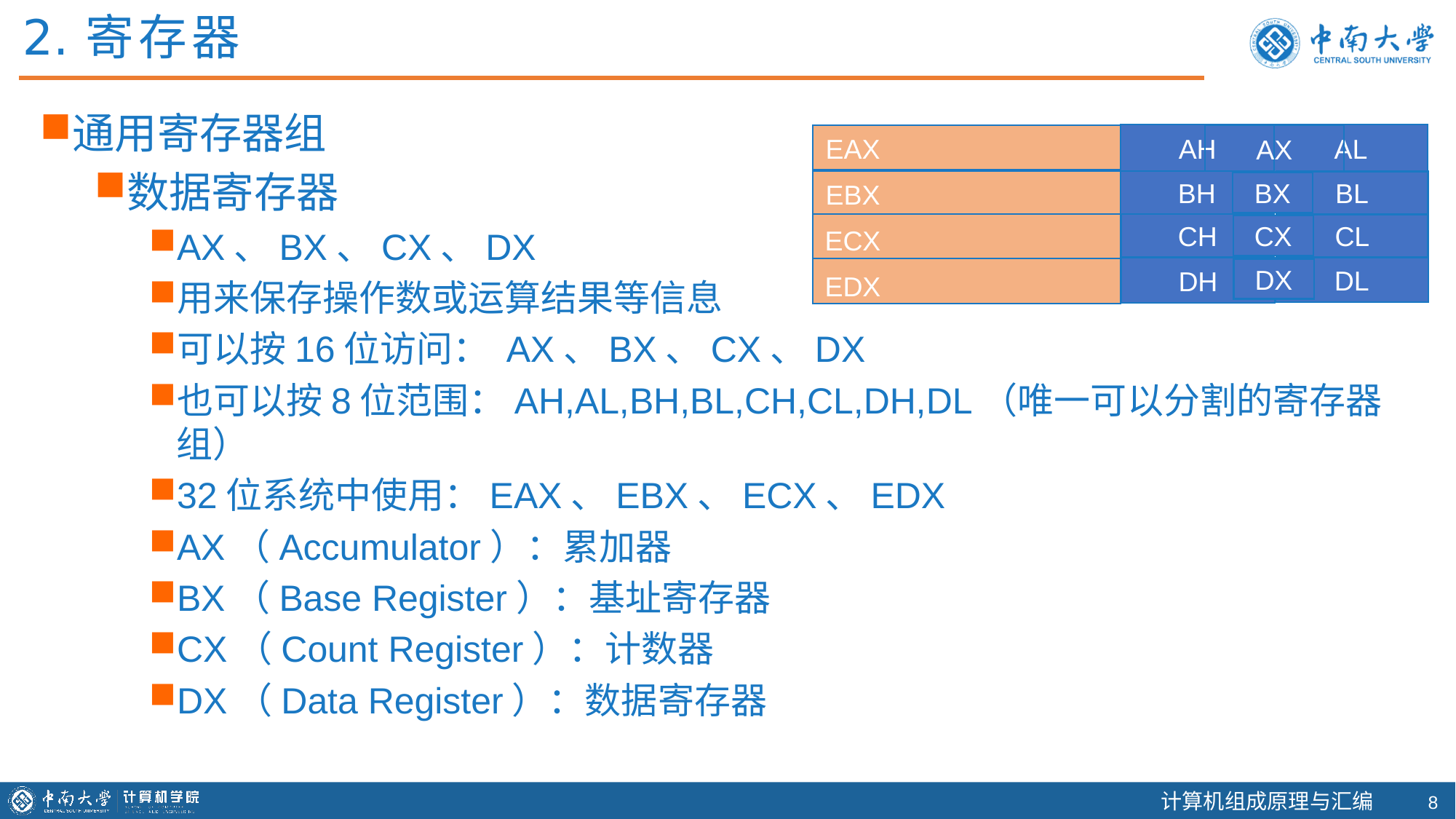

2.寄存器
通用寄存器组
数据寄存器
AX、BX、CX、DX
用来保存操作数或运算结果等信息
可以按16位访问： AX、BX、CX、DX
也可以按8位范围：AH,AL,BH,BL,CH,CL,DH,DL（唯一可以分割的寄存器组）
32位系统中使用：EAX、EBX、ECX、EDX
AX（Accumulator）：累加器
BX（Base Register）：基址寄存器
CX（Count Register）：计数器
DX（Data Register）：数据寄存器
AH
AL
AX

EAX

BH
BL
BX
EBX

CH
CL
CX
ECX
DH
DL

DX
EDX
8